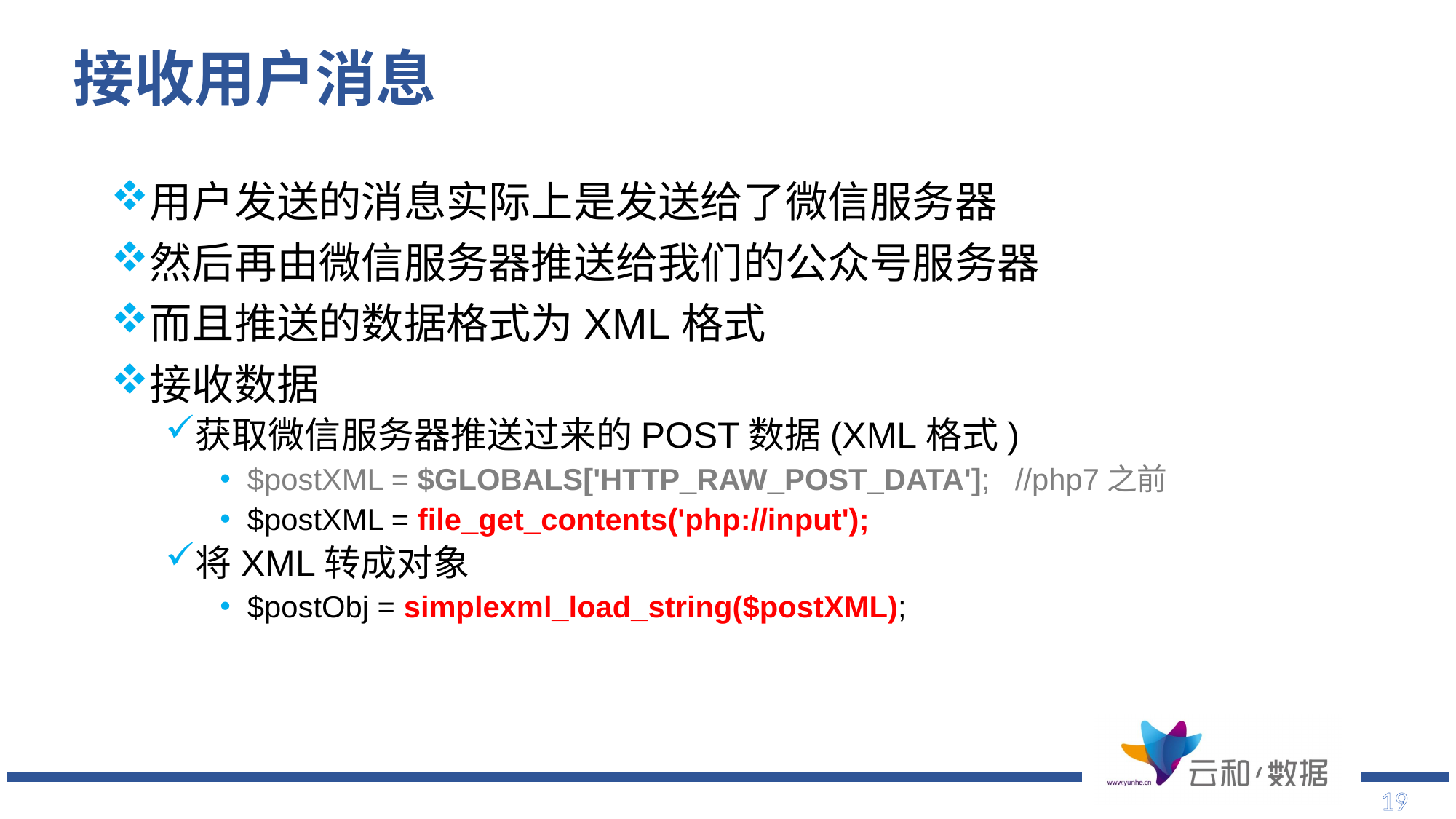

# 接收用户消息
用户发送的消息实际上是发送给了微信服务器
然后再由微信服务器推送给我们的公众号服务器
而且推送的数据格式为XML格式
接收数据
获取微信服务器推送过来的POST数据(XML格式)
$postXML = $GLOBALS['HTTP_RAW_POST_DATA'];   //php7之前
$postXML = file_get_contents('php://input');
将XML转成对象
$postObj = simplexml_load_string($postXML);